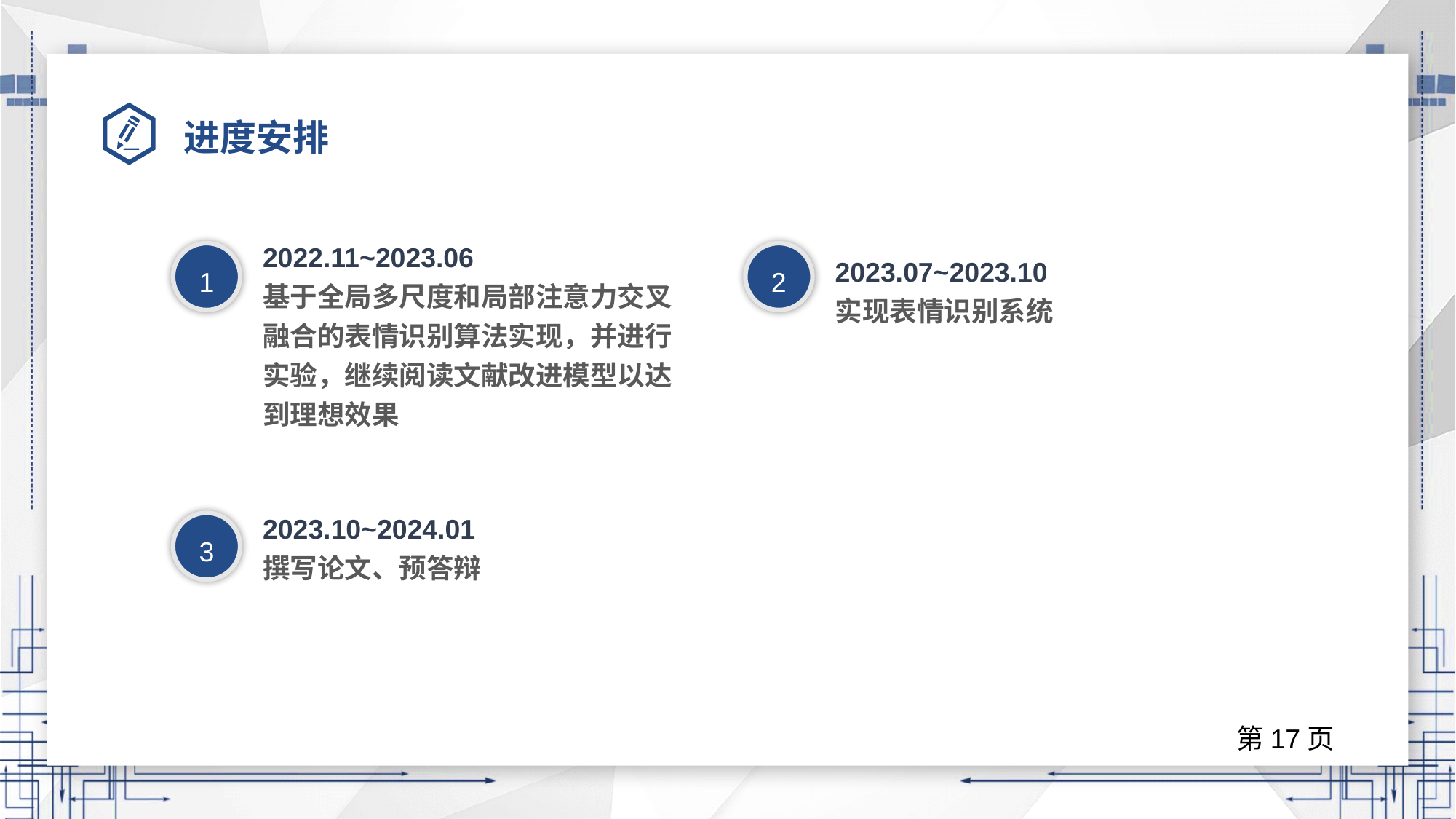

# 进度安排
2022.11~2023.06
基于全局多尺度和局部注意力交叉融合的表情识别算法实现，并进行实验，继续阅读文献改进模型以达到理想效果
1
2
2023.07~2023.10
实现表情识别系统
2023.10~2024.01
撰写论文、预答辩
3
第17页